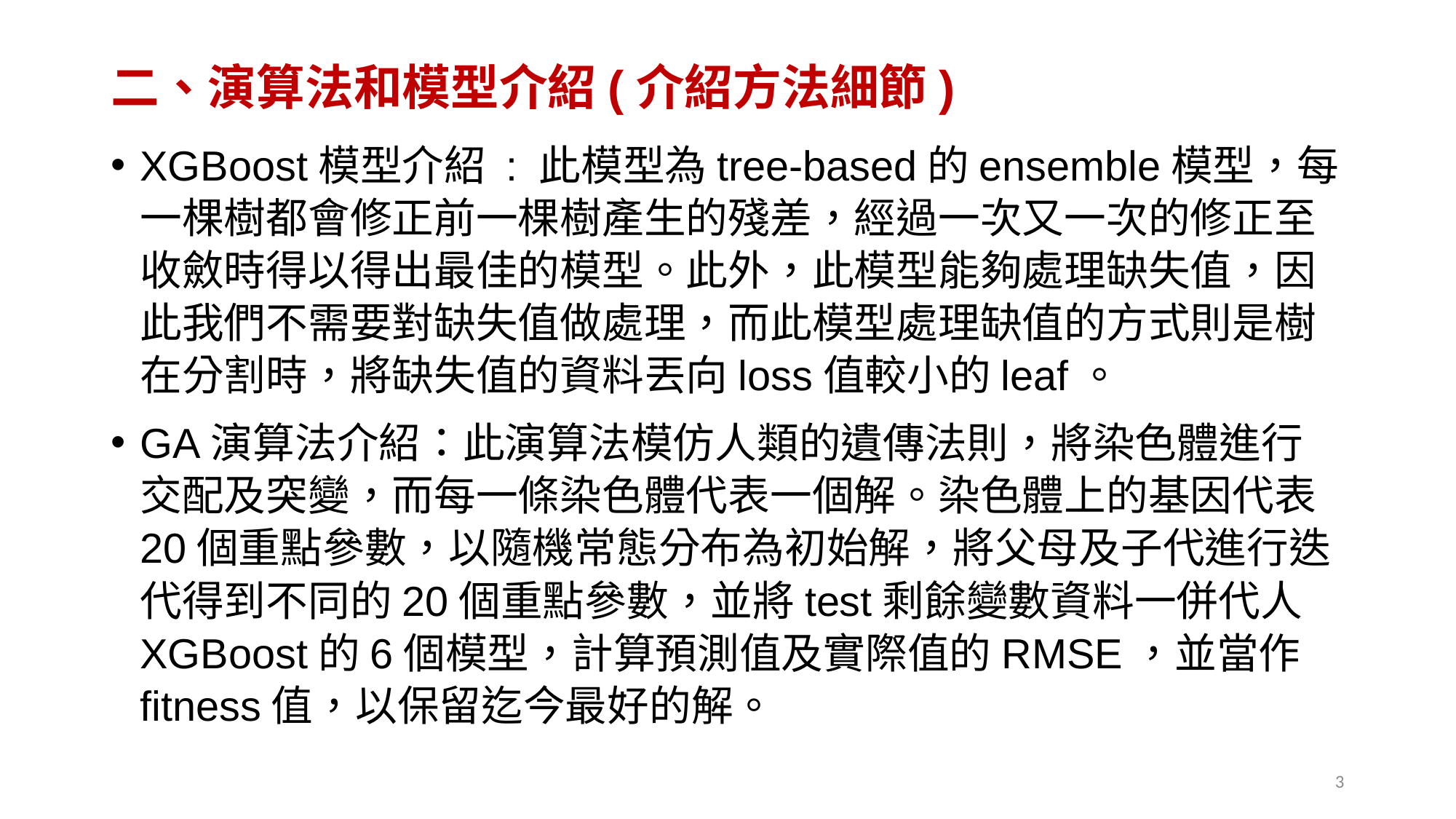

# 二、演算法和模型介紹(介紹方法細節)
XGBoost模型介紹 : 此模型為tree-based的ensemble模型，每一棵樹都會修正前一棵樹產生的殘差，經過一次又一次的修正至收斂時得以得出最佳的模型。此外，此模型能夠處理缺失值，因此我們不需要對缺失值做處理，而此模型處理缺值的方式則是樹在分割時，將缺失值的資料丟向loss值較小的leaf。
GA演算法介紹：此演算法模仿人類的遺傳法則，將染色體進行交配及突變，而每一條染色體代表一個解。染色體上的基因代表20個重點參數，以隨機常態分布為初始解，將父母及子代進行迭代得到不同的20個重點參數，並將test剩餘變數資料一併代人XGBoost的6個模型，計算預測值及實際值的RMSE，並當作fitness值，以保留迄今最好的解。
3